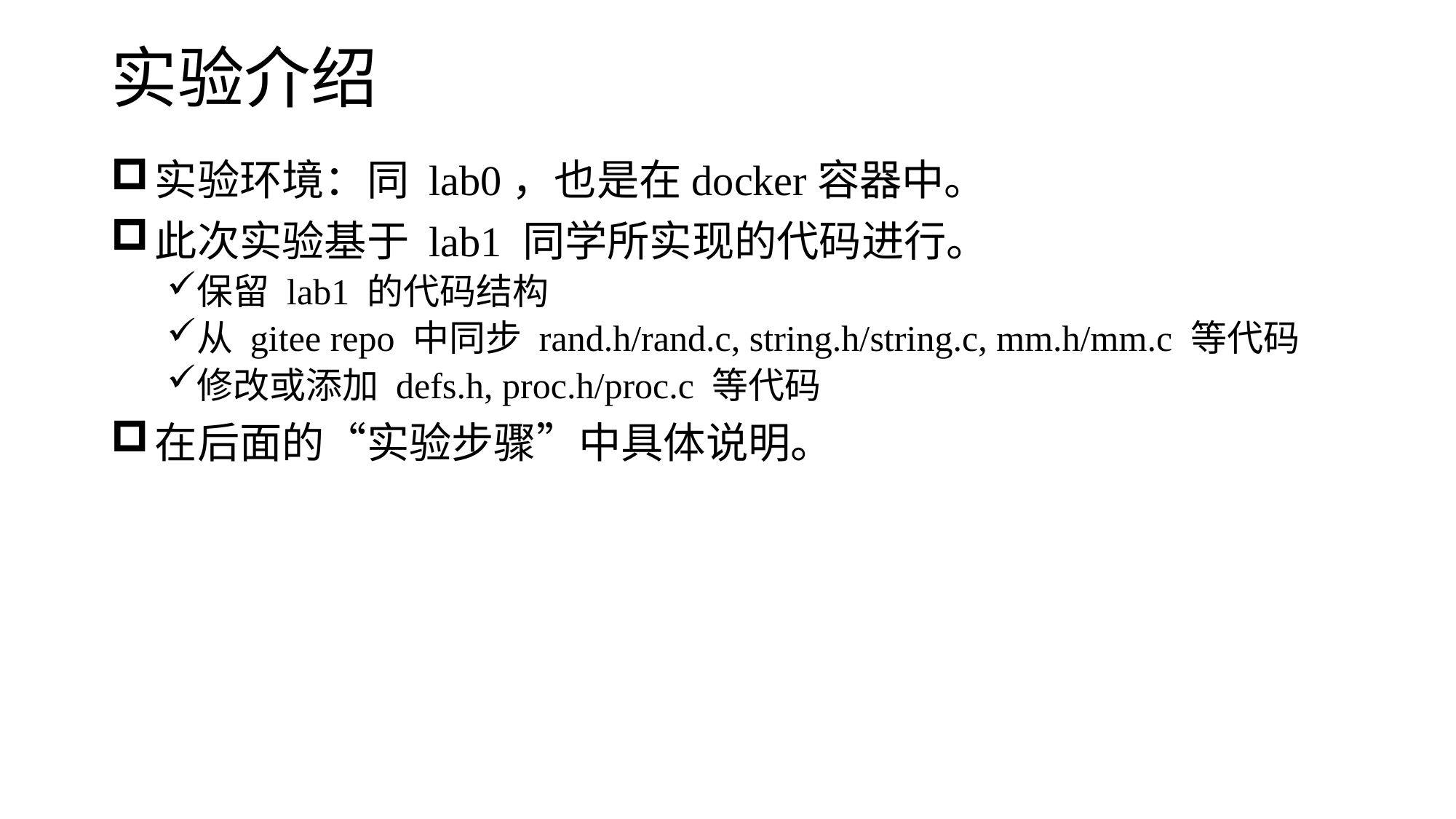

# 实验介绍
实验环境：同 lab0，也是在docker容器中。
此次实验基于 lab1 同学所实现的代码进行。
保留 lab1 的代码结构
从 gitee repo 中同步 rand.h/rand.c, string.h/string.c, mm.h/mm.c 等代码
修改或添加 defs.h, proc.h/proc.c 等代码
在后面的“实验步骤”中具体说明。